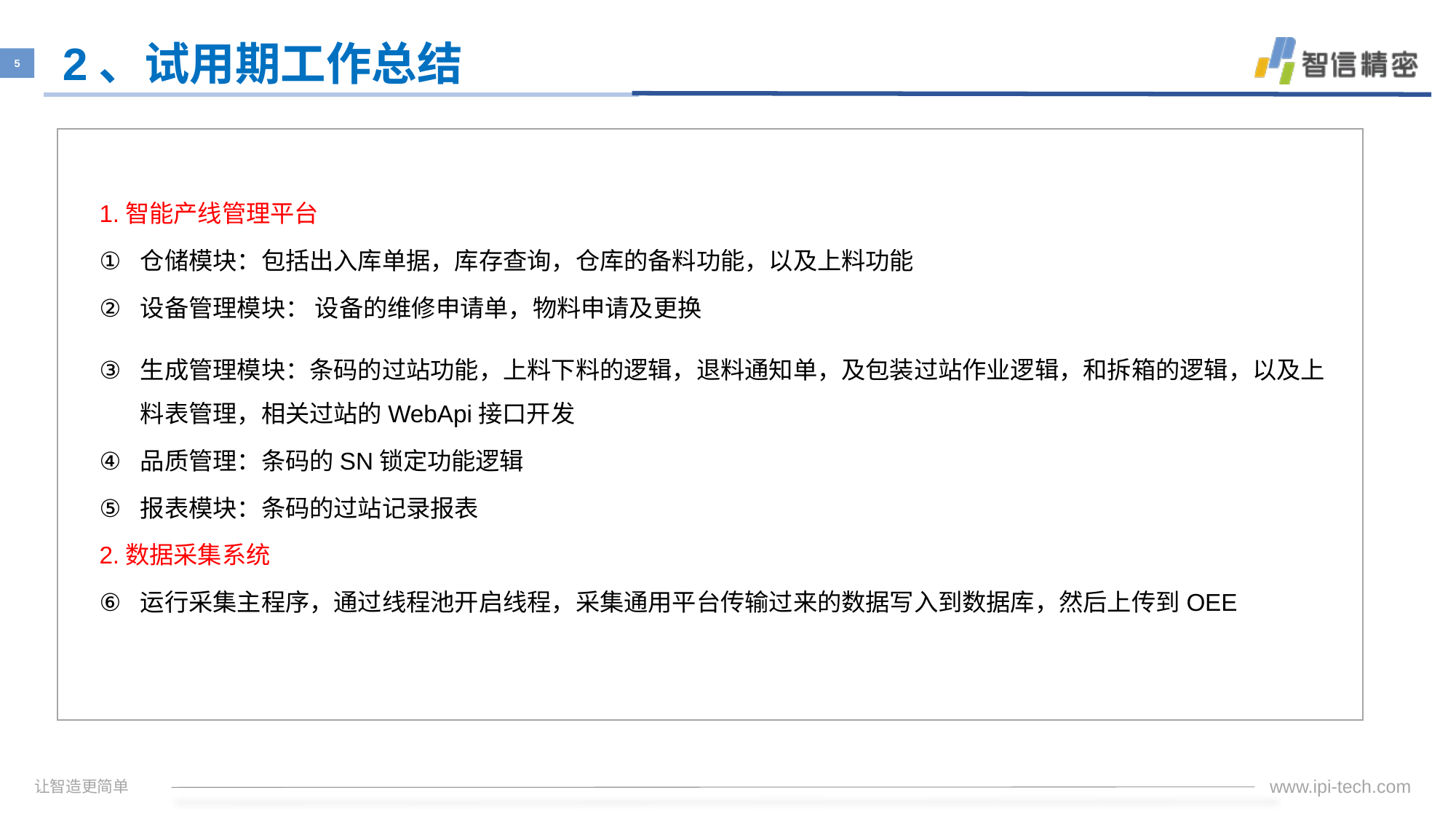

2、试用期工作总结

1.智能产线管理平台
仓储模块：包括出入库单据，库存查询，仓库的备料功能，以及上料功能
设备管理模块： 设备的维修申请单，物料申请及更换
生成管理模块：条码的过站功能，上料下料的逻辑，退料通知单，及包装过站作业逻辑，和拆箱的逻辑，以及上料表管理，相关过站的WebApi接口开发
品质管理：条码的SN锁定功能逻辑
报表模块：条码的过站记录报表
2.数据采集系统
运行采集主程序，通过线程池开启线程，采集通用平台传输过来的数据写入到数据库，然后上传到OEE